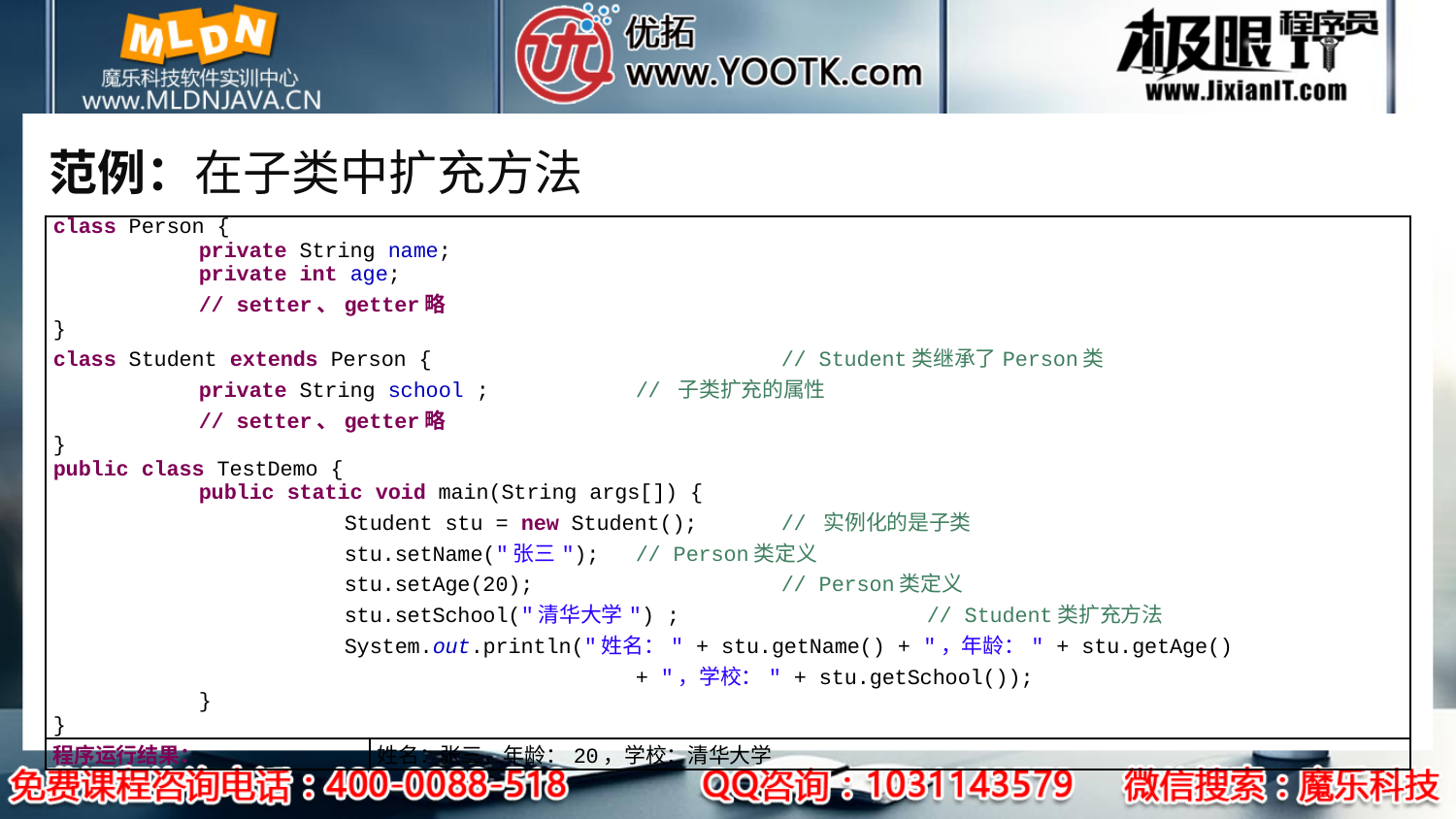

# 范例：在子类中扩充方法
| class Person { private String name; private int age; // setter、getter略 } class Student extends Person { // Student类继承了Person类 private String school ; // 子类扩充的属性 // setter、getter略 } public class TestDemo { public static void main(String args[]) { Student stu = new Student(); // 实例化的是子类 stu.setName("张三"); // Person类定义 stu.setAge(20); // Person类定义 stu.setSchool("清华大学") ; // Student类扩充方法 System.out.println("姓名：" + stu.getName() + "，年龄：" + stu.getAge() + "，学校：" + stu.getSchool()); } } |  |
| --- | --- |
| 程序运行结果： | 姓名：张三，年龄：20，学校：清华大学 |